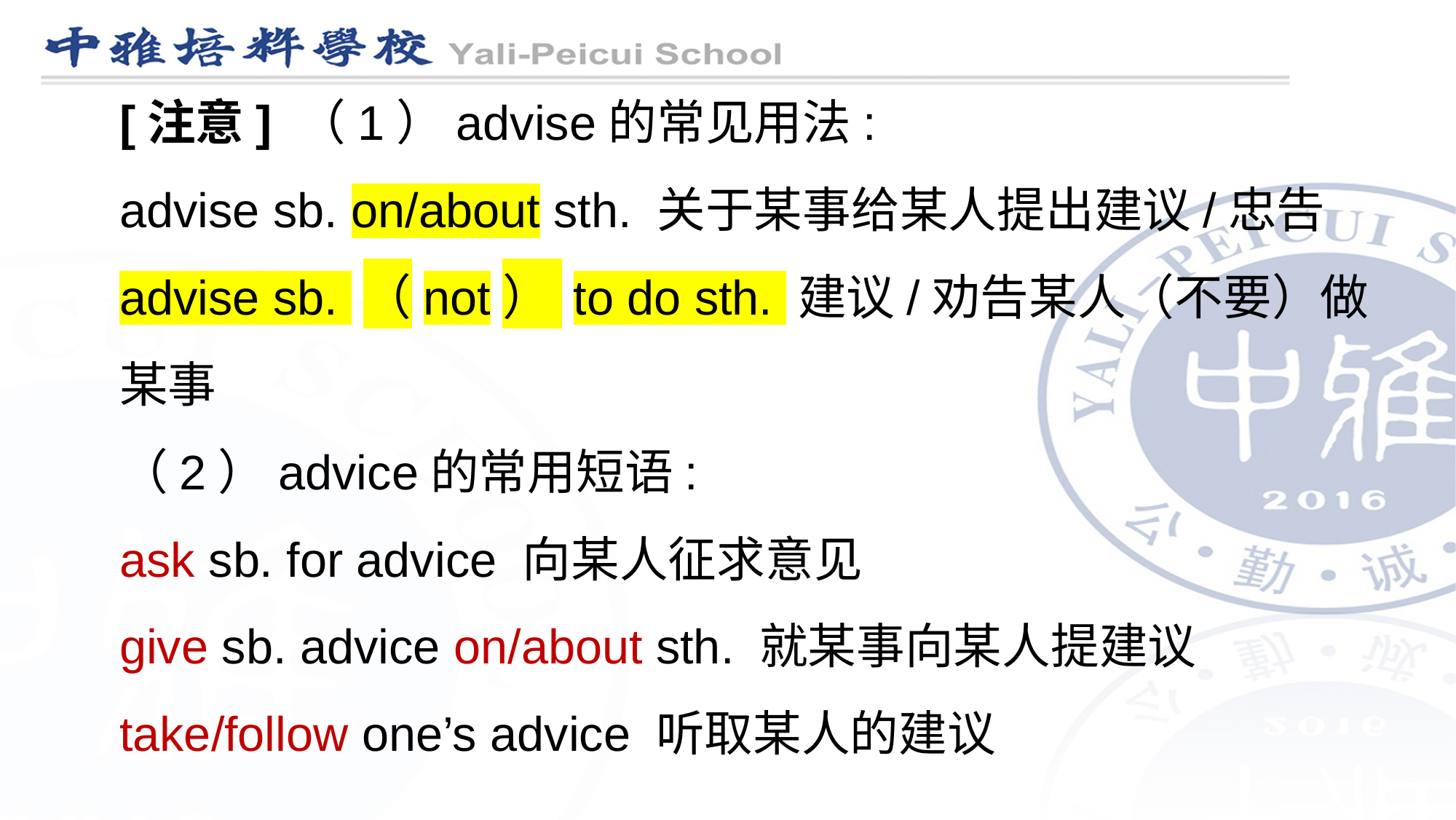

[注意] （1）advise的常见用法:
advise sb. on/about sth. 关于某事给某人提出建议/忠告
advise sb. （not） to do sth. 建议/劝告某人（不要）做某事
（2）advice的常用短语:
ask sb. for advice 向某人征求意见
give sb. advice on/about sth. 就某事向某人提建议
take/follow one’s advice 听取某人的建议